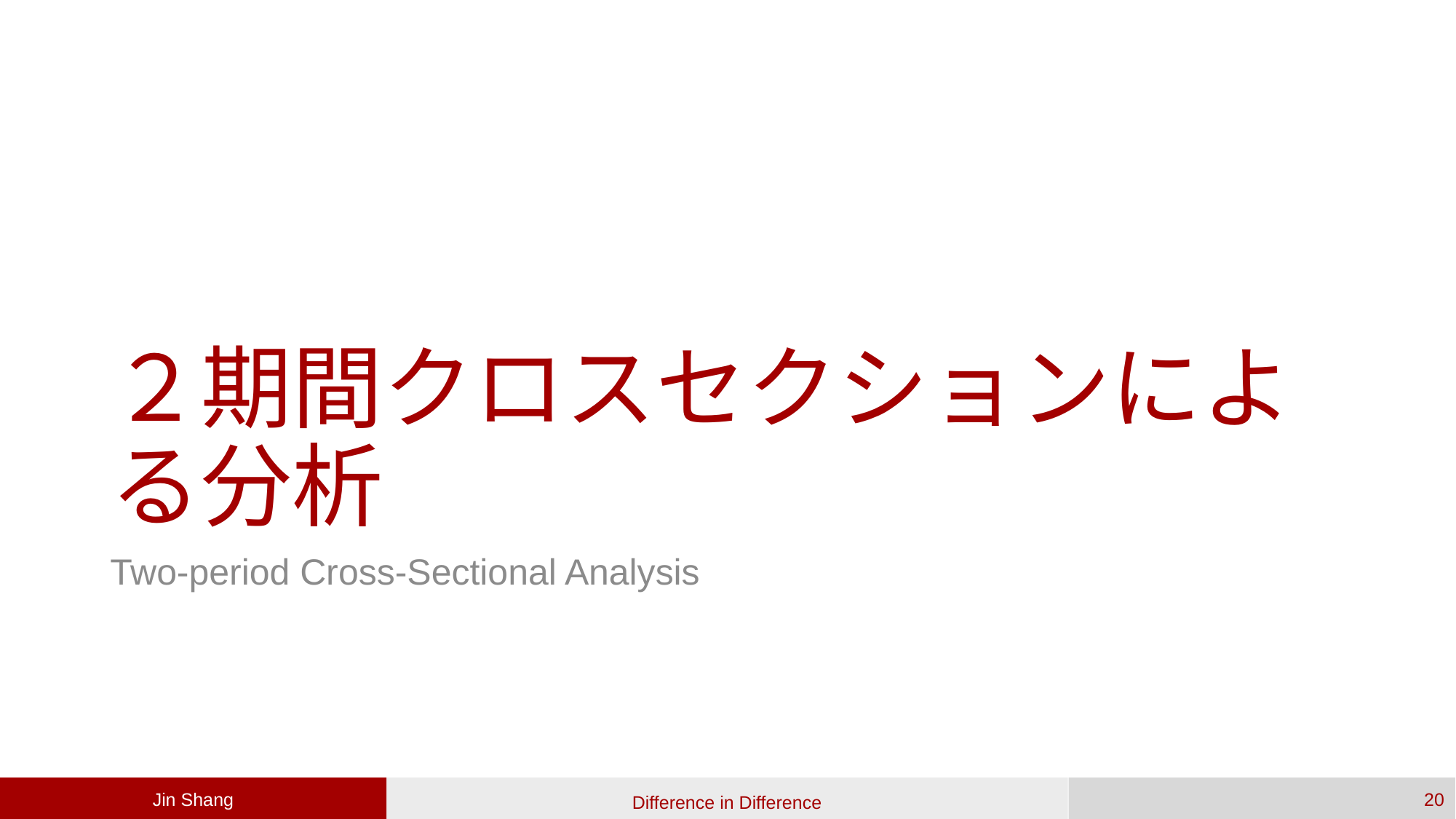

# ２期間クロスセクションによる分析
Two-period Cross-Sectional Analysis

Jin Shang
20
Difference in Difference